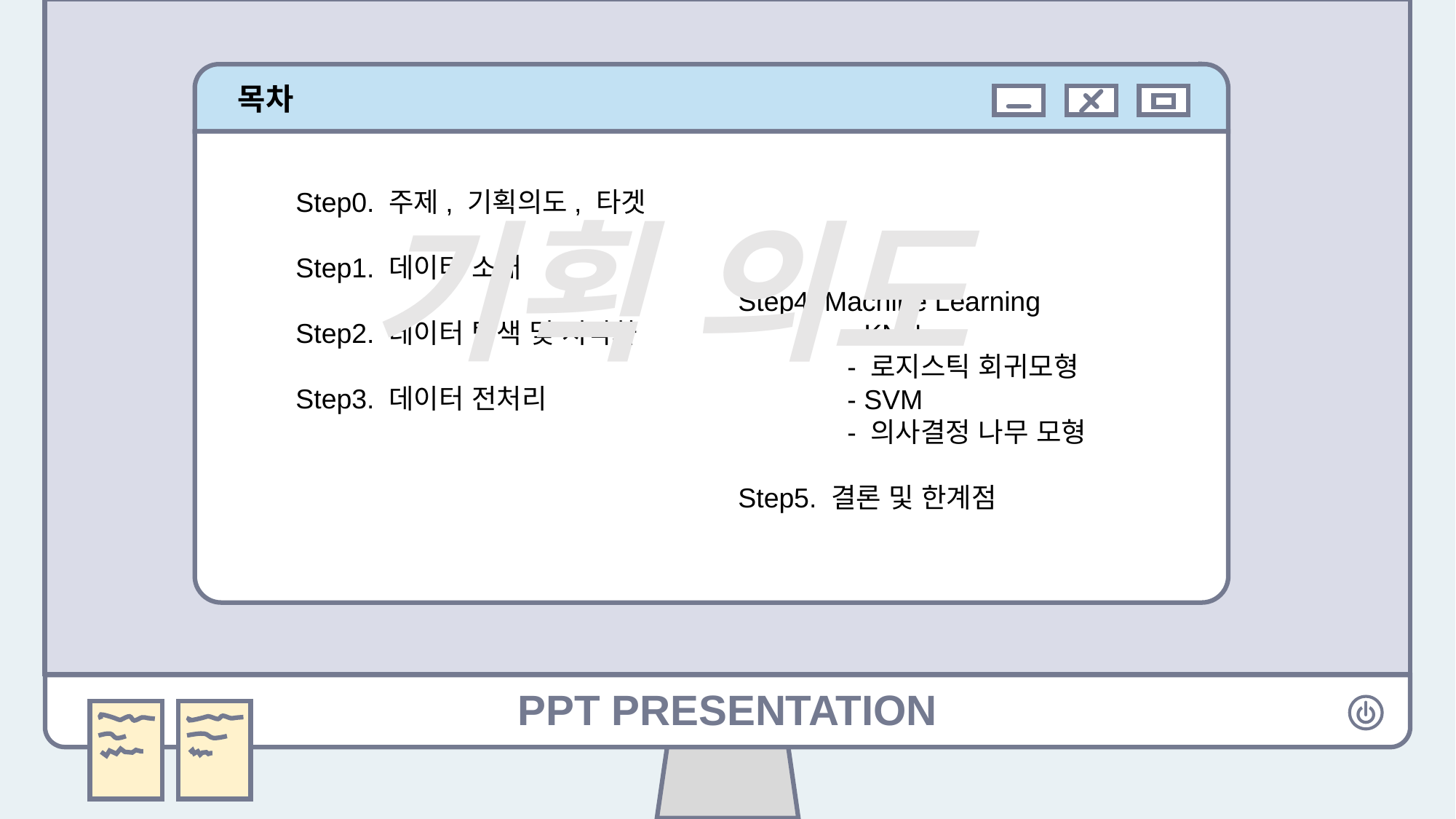

목차
Step0. 주제, 기획의도, 타겟

Step1. 데이터 소개

Step2. 데이터 탐색 및 시각화

Step3. 데이터 전처리

Step4. Machine Learning
	- KNN
	- 로지스틱 회귀모형
	- SVM
	- 의사결정 나무 모형

Step5. 결론 및 한계점

기획 의도
PPT PRESENTATION